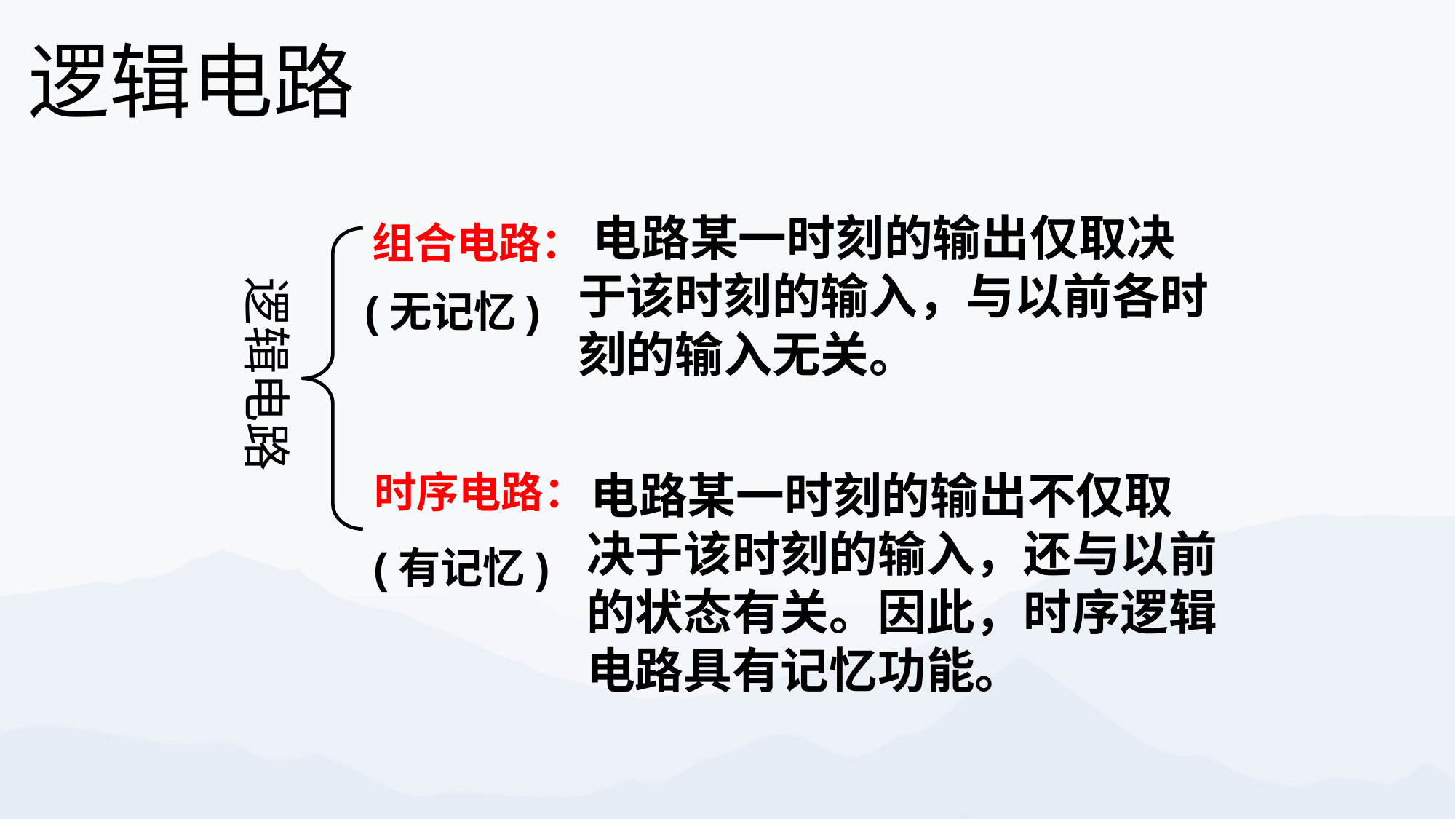

逻辑电路
    电路某一时刻的输出仅取决于该时刻的输入，与以前各时刻的输入无关。
组合电路：

逻辑电路
(无记忆)
时序电路：
   电路某一时刻的输出不仅取决于该时刻的输入，还与以前的状态有关。因此，时序逻辑电路具有记忆功能。
(有记忆)